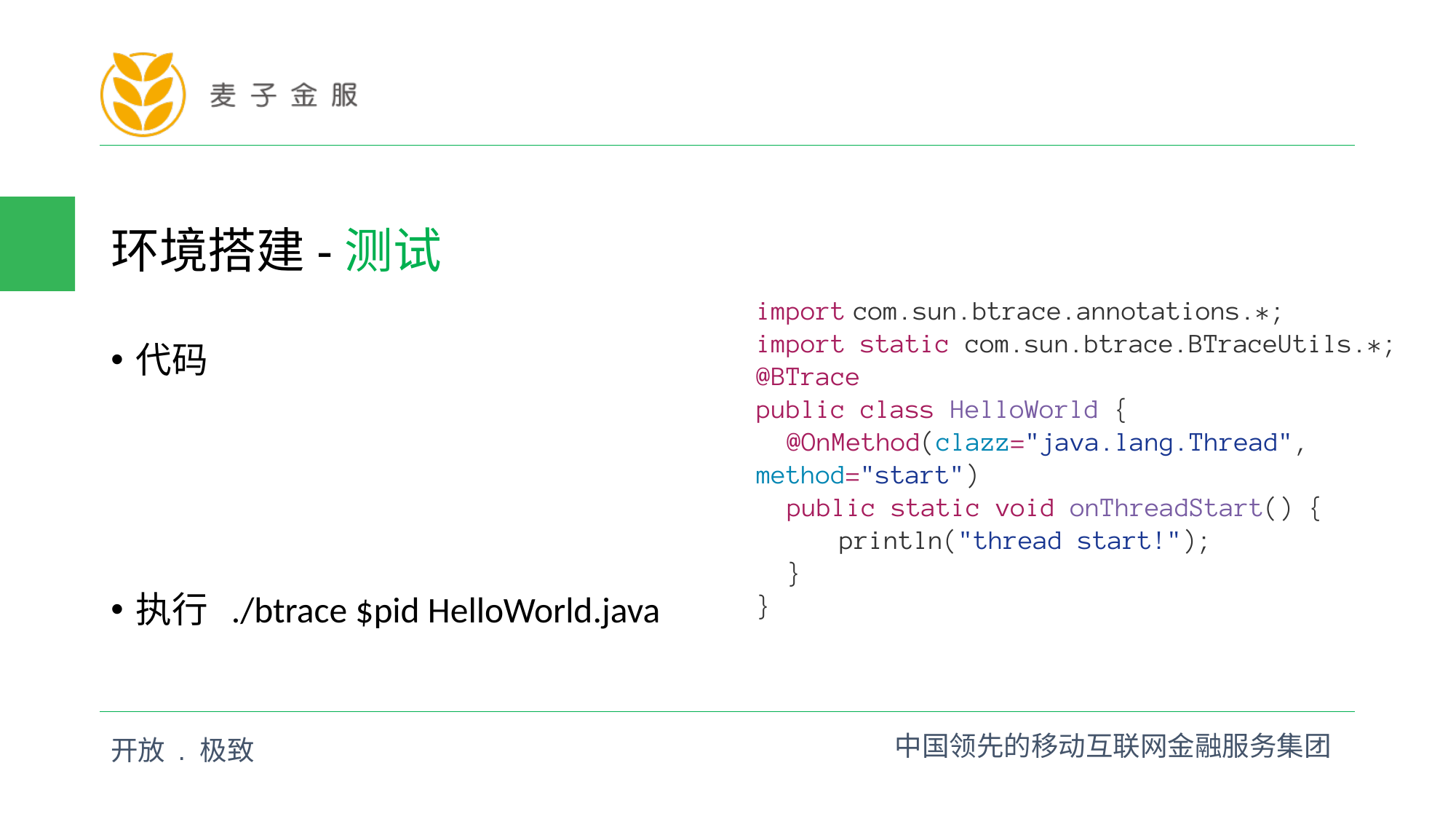

# 环境搭建-测试

import com.sun.btrace.annotations.*;
import static com.sun.btrace.BTraceUtils.*;
@BTrace
public class HelloWorld {
    @OnMethod(clazz="java.lang.Thread", method="start")
    public static void onThreadStart() {
        println("thread start!");
    }
}

代码

执行  ./btrace $pid HelloWorld.java